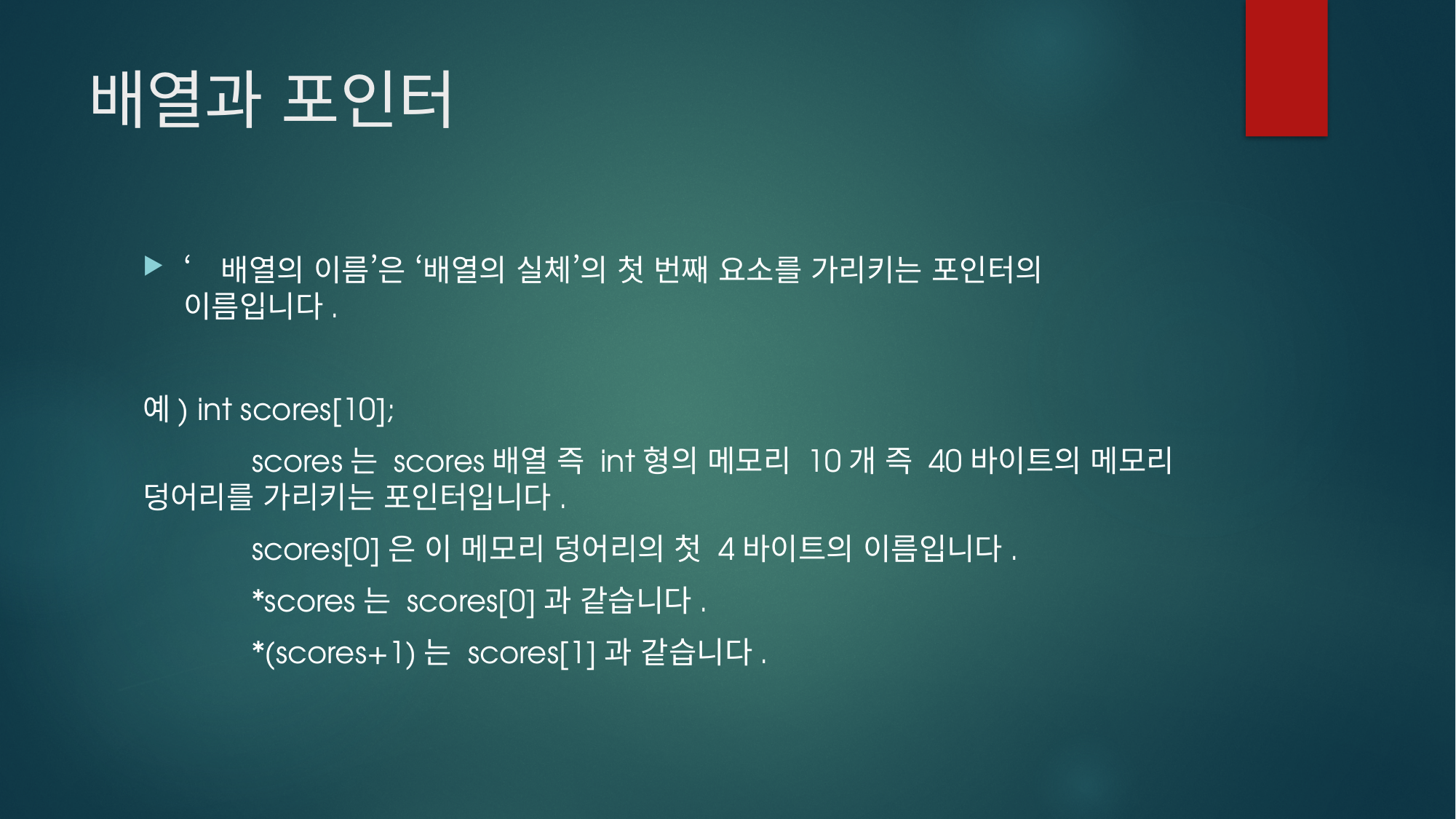

# 배열과 포인터
‘배열의 이름’은 ‘배열의 실체’의 첫 번째 요소를 가리키는 포인터의 이름입니다.

예) int scores[10];
	scores는 scores배열 즉 int형의 메모리 10개 즉 40바이트의 메모리 덩어리를 가리키는 포인터입니다.
	scores[0]은 이 메모리 덩어리의 첫 4바이트의 이름입니다.
	*scores는 scores[0]과 같습니다.
	*(scores+1)는 scores[1]과 같습니다.